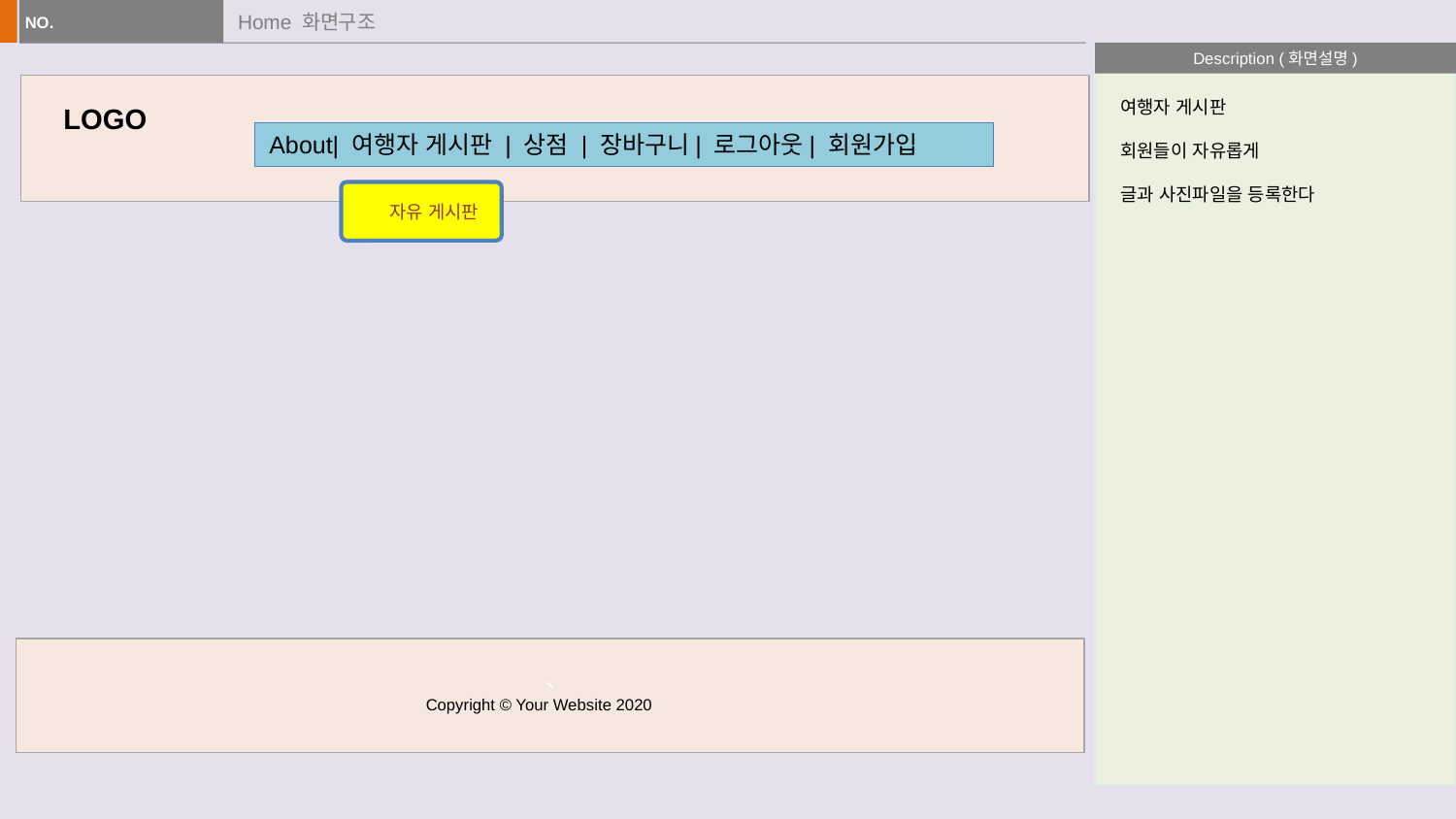

# Home 화면구조

여행자 게시판

회원들이 자유롭게

글과 사진파일을 등록한다
LOGO
About| 여행자 게시판 | 상점 | 장바구니| 로그아웃| 회원가입
    자유 게시판
`
Copyright © Your Website 2020